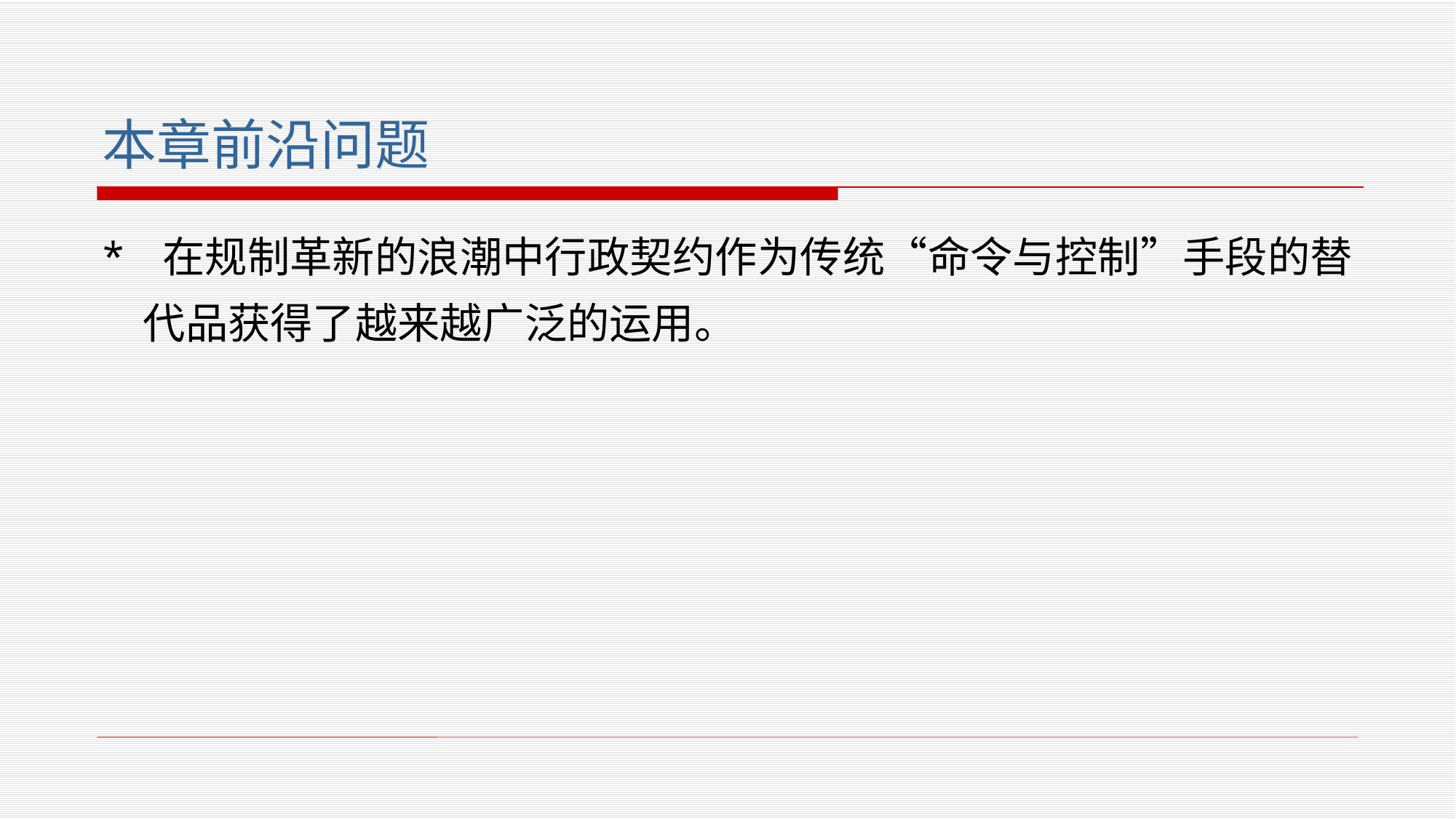

# 本章前沿问题
* 在规制革新的浪潮中行政契约作为传统“命令与控制”手段的替代品获得了越来越广泛的运用。